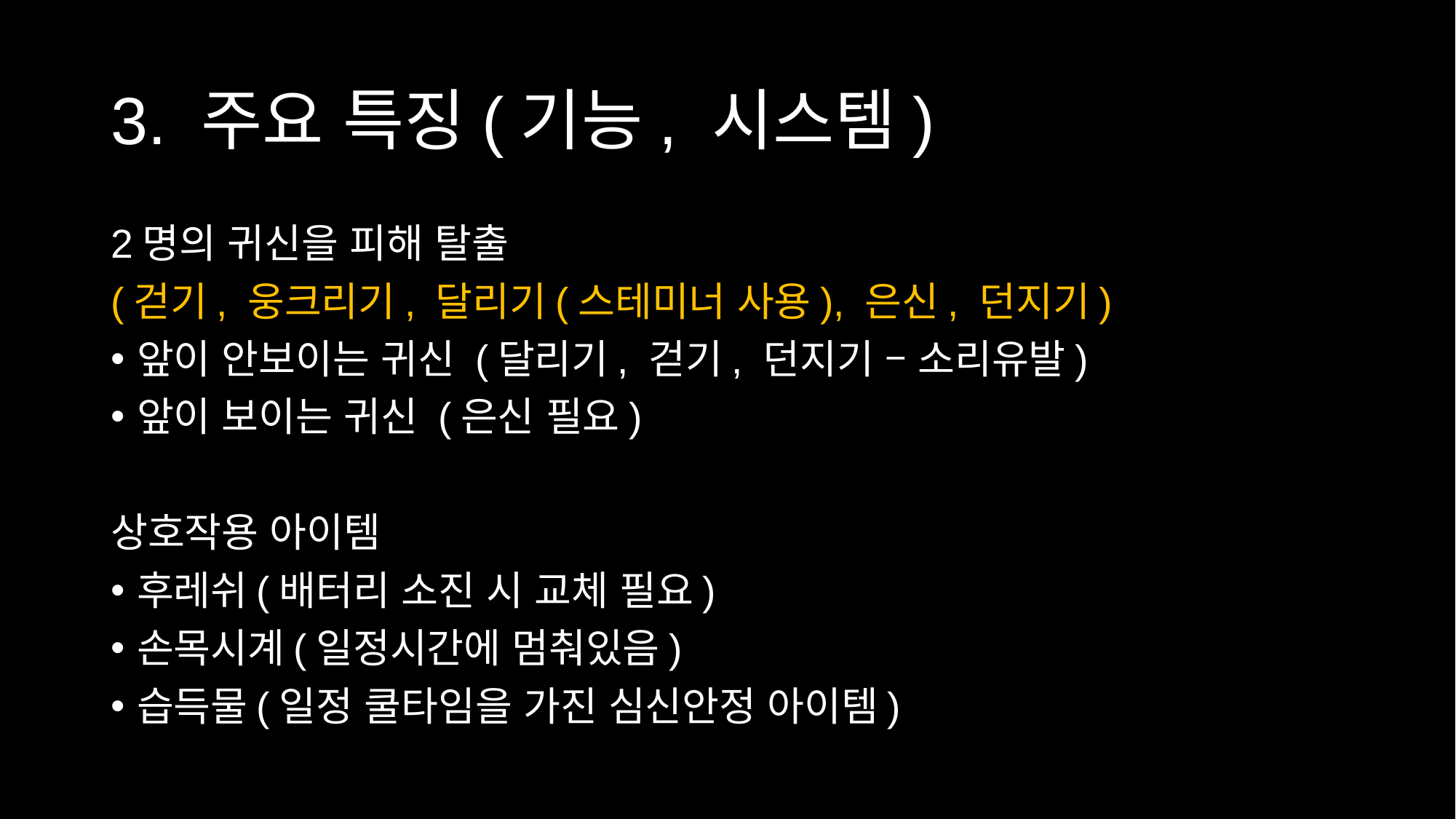

# 3. 주요 특징(기능, 시스템)
2명의 귀신을 피해 탈출
(걷기, 웅크리기, 달리기(스테미너 사용), 은신, 던지기)
앞이 안보이는 귀신 (달리기, 걷기, 던지기 – 소리유발)
앞이 보이는 귀신 (은신 필요)

상호작용 아이템
후레쉬(배터리 소진 시 교체 필요)
손목시계(일정시간에 멈춰있음)
습득물(일정 쿨타임을 가진 심신안정 아이템)